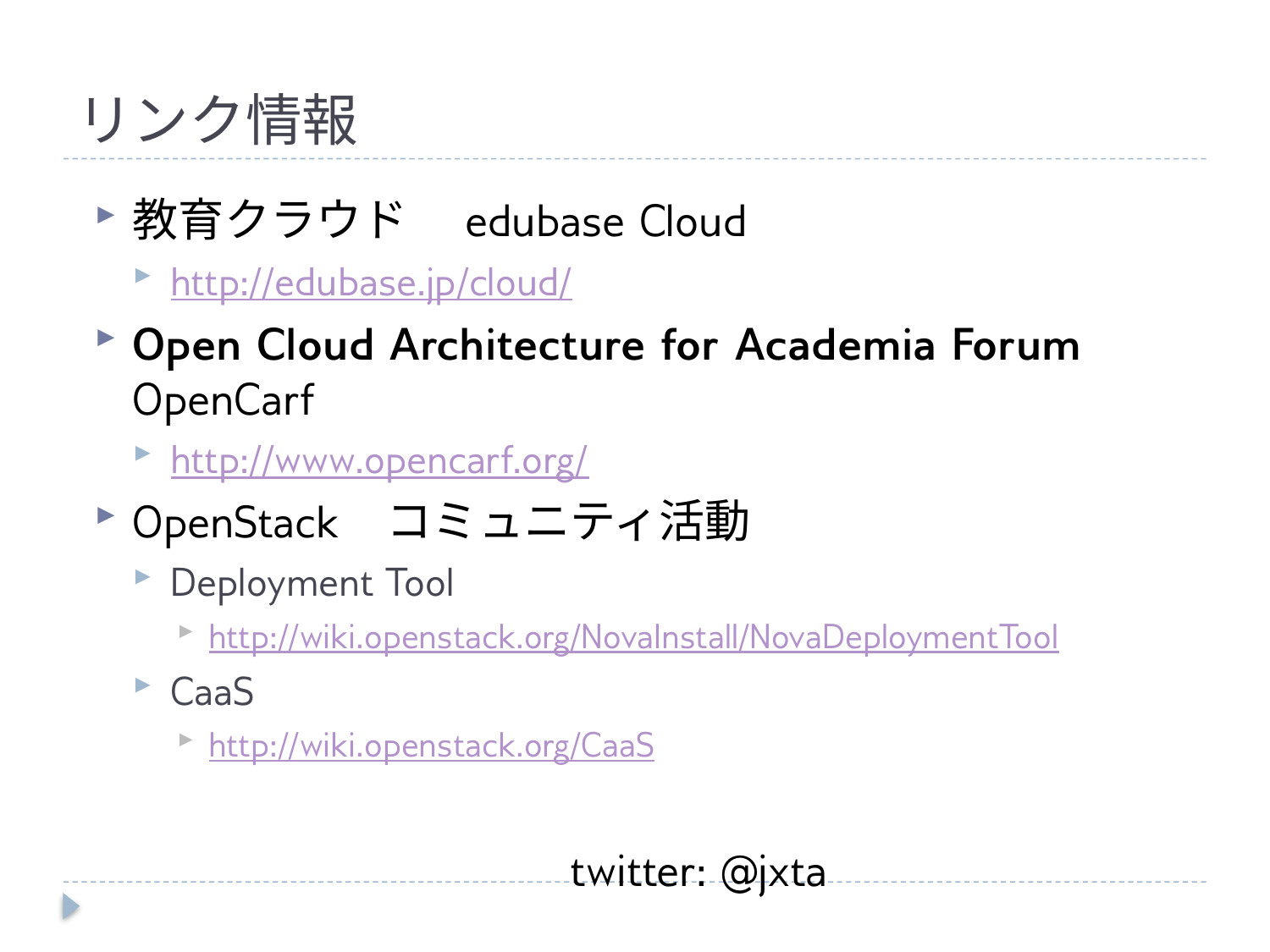

# リンク情報

教育クラウド　edubase Cloud
http://edubase.jp/cloud/
Open Cloud Architecture for Academia Forum　OpenCarf
http://www.opencarf.org/
OpenStack	コミュニティ活動
Deployment Tool
http://wiki.openstack.org/NovaInstall/NovaDeploymentTool
CaaS
http://wiki.openstack.org/CaaS

				　twitter: @jxta